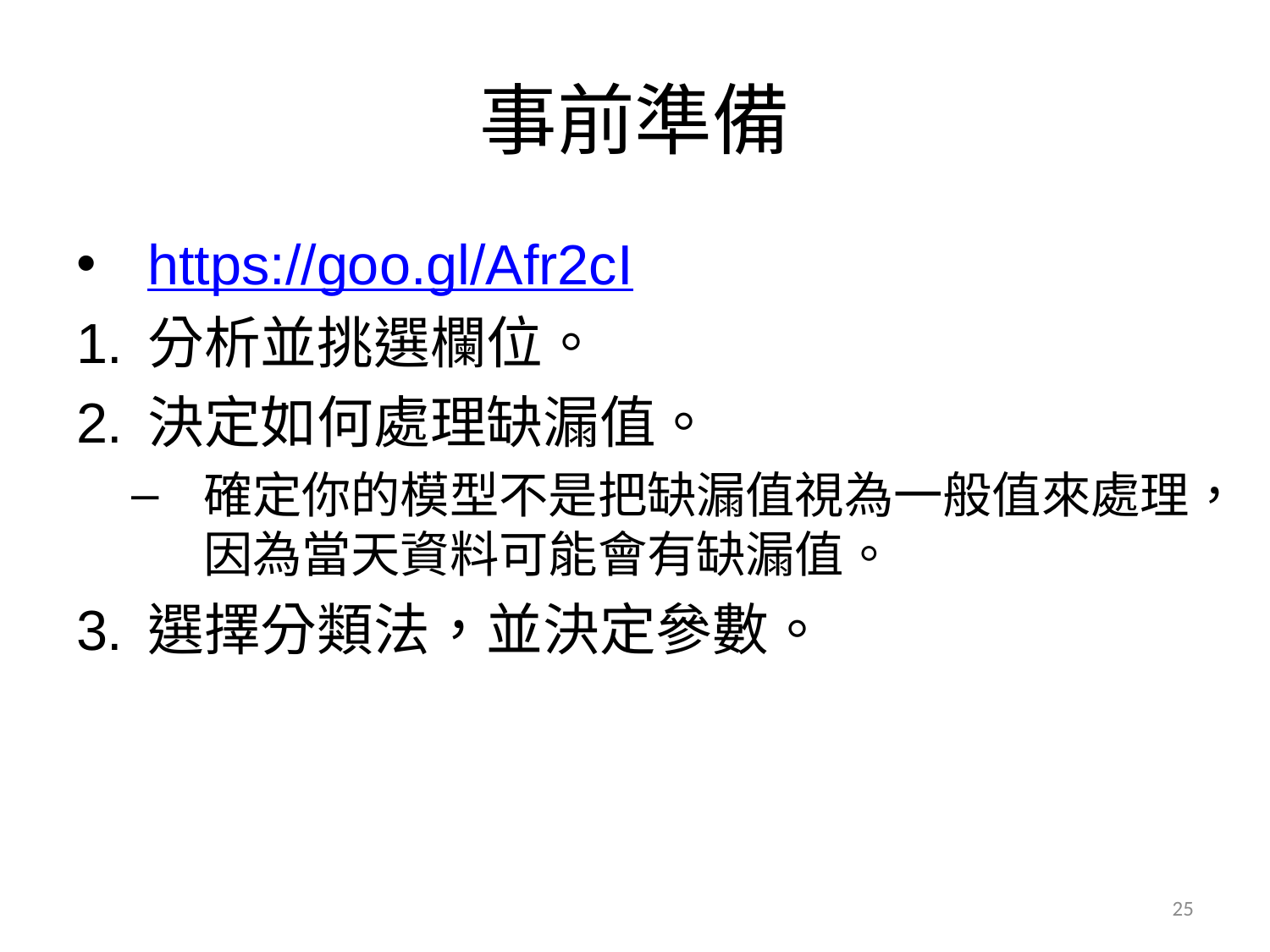

# 事前準備
https://goo.gl/Afr2cI
分析並挑選欄位。
決定如何處理缺漏值。
確定你的模型不是把缺漏值視為一般值來處理，因為當天資料可能會有缺漏值。
選擇分類法，並決定參數。
25